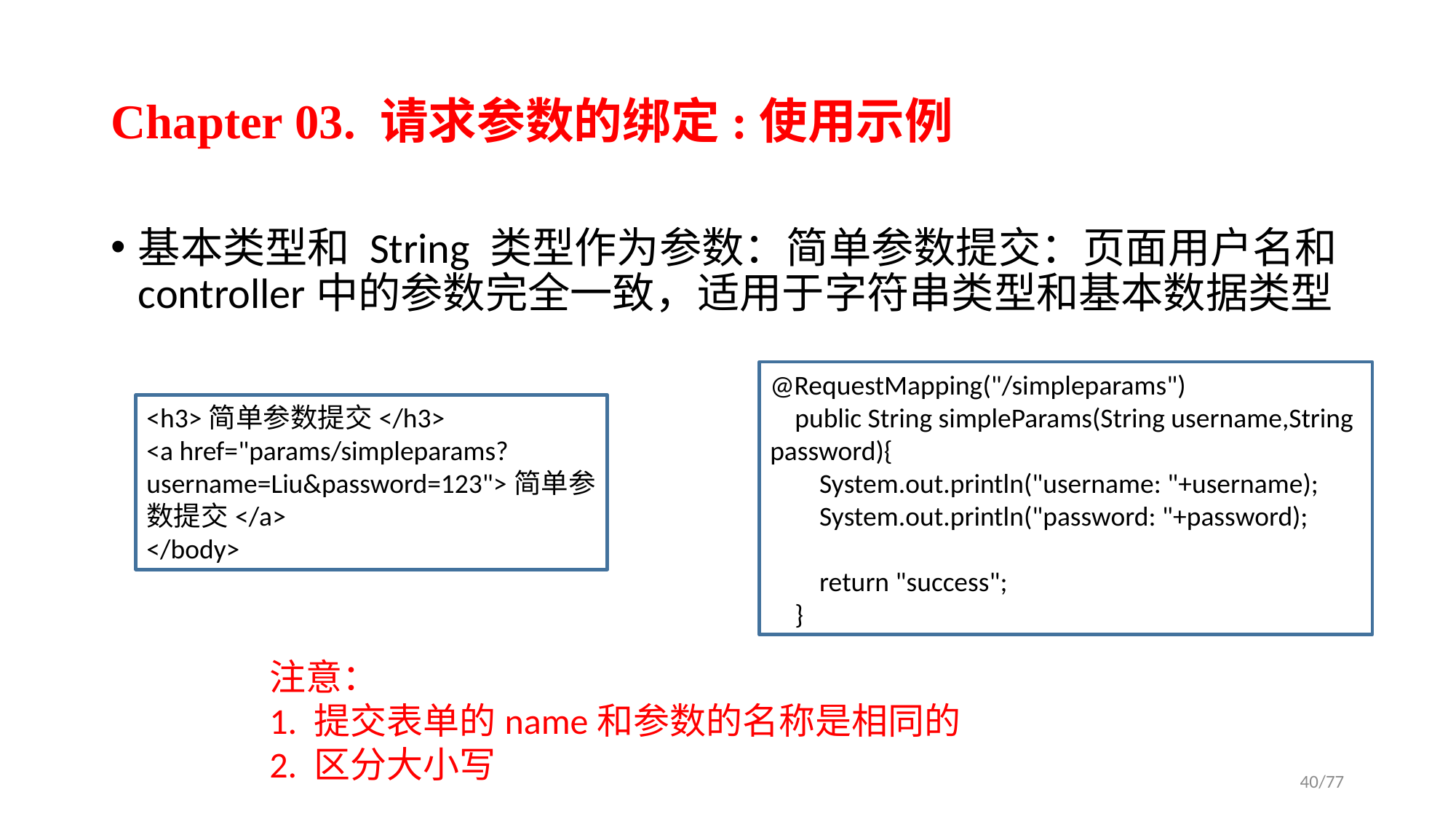

# Chapter 03. 请求参数的绑定:使用示例
基本类型和 String 类型作为参数：简单参数提交：页面用户名和controller中的参数完全一致，适用于字符串类型和基本数据类型
@RequestMapping("/simpleparams")
    public String simpleParams(String username,String password){
        System.out.println("username: "+username);
        System.out.println("password: "+password);

        return "success";
    }
<h3>简单参数提交</h3>
<a href="params/simpleparams?username=Liu&password=123">简单参数提交</a>
</body>
注意：
1. 提交表单的name和参数的名称是相同的
2. 区分大小写
40